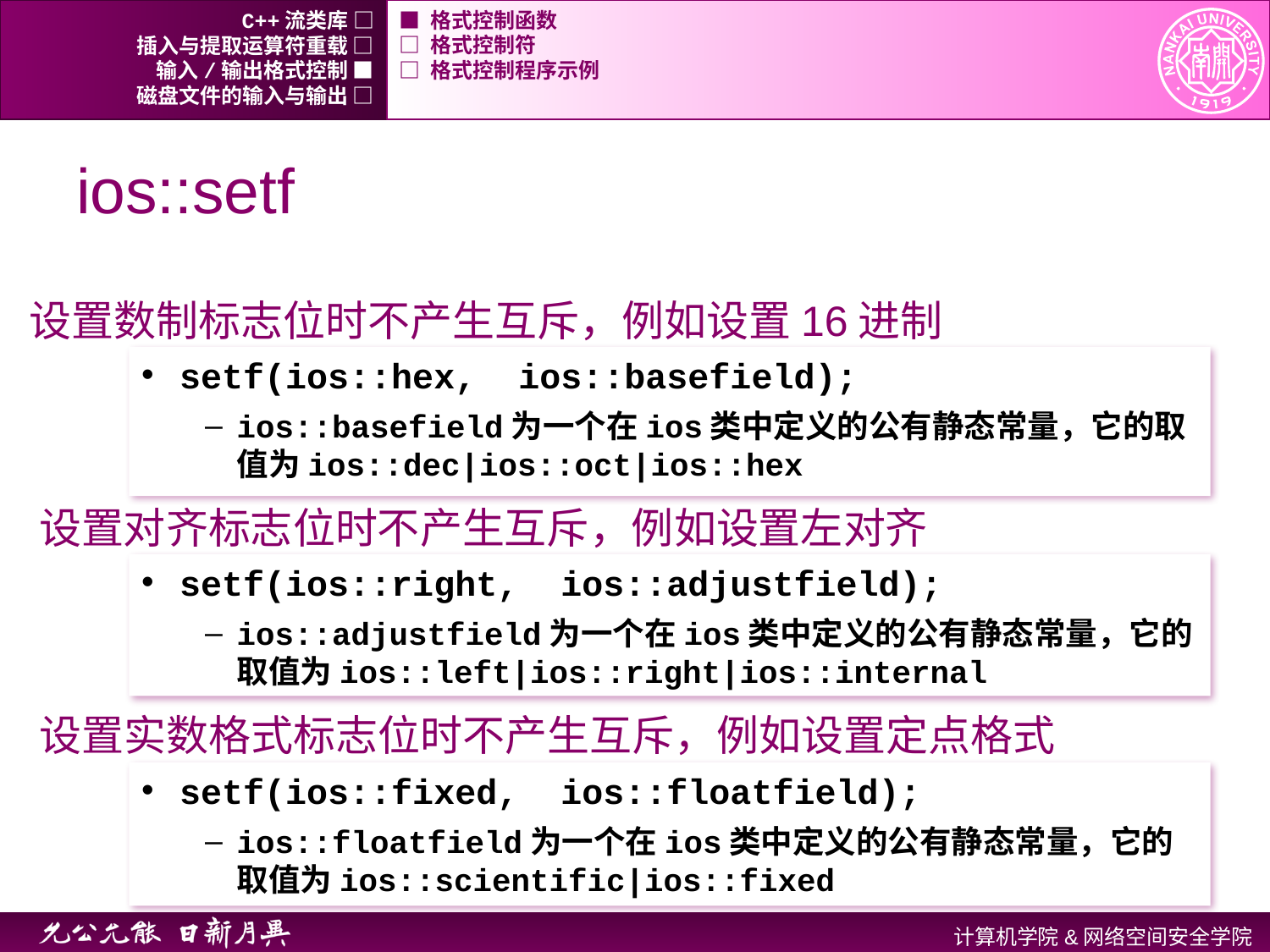

C++流类库 □
■ 格式控制函数
插入与提取运算符重载 □
□ 格式控制符
输入/输出格式控制 ■
□ 格式控制程序示例
磁盘文件的输入与输出 □
# ios::setf
设置数制标志位时不产生互斥，例如设置16进制
setf(ios::hex,  ios::basefield);
ios::basefield为一个在ios类中定义的公有静态常量，它的取值为ios::dec|ios::oct|ios::hex
设置对齐标志位时不产生互斥，例如设置左对齐
setf(ios::right,  ios::adjustfield);
ios::adjustfield为一个在ios类中定义的公有静态常量，它的取值为ios::left|ios::right|ios::internal
设置实数格式标志位时不产生互斥，例如设置定点格式
setf(ios::fixed,  ios::floatfield);
ios::floatfield为一个在ios类中定义的公有静态常量，它的取值为ios::scientific|ios::fixed